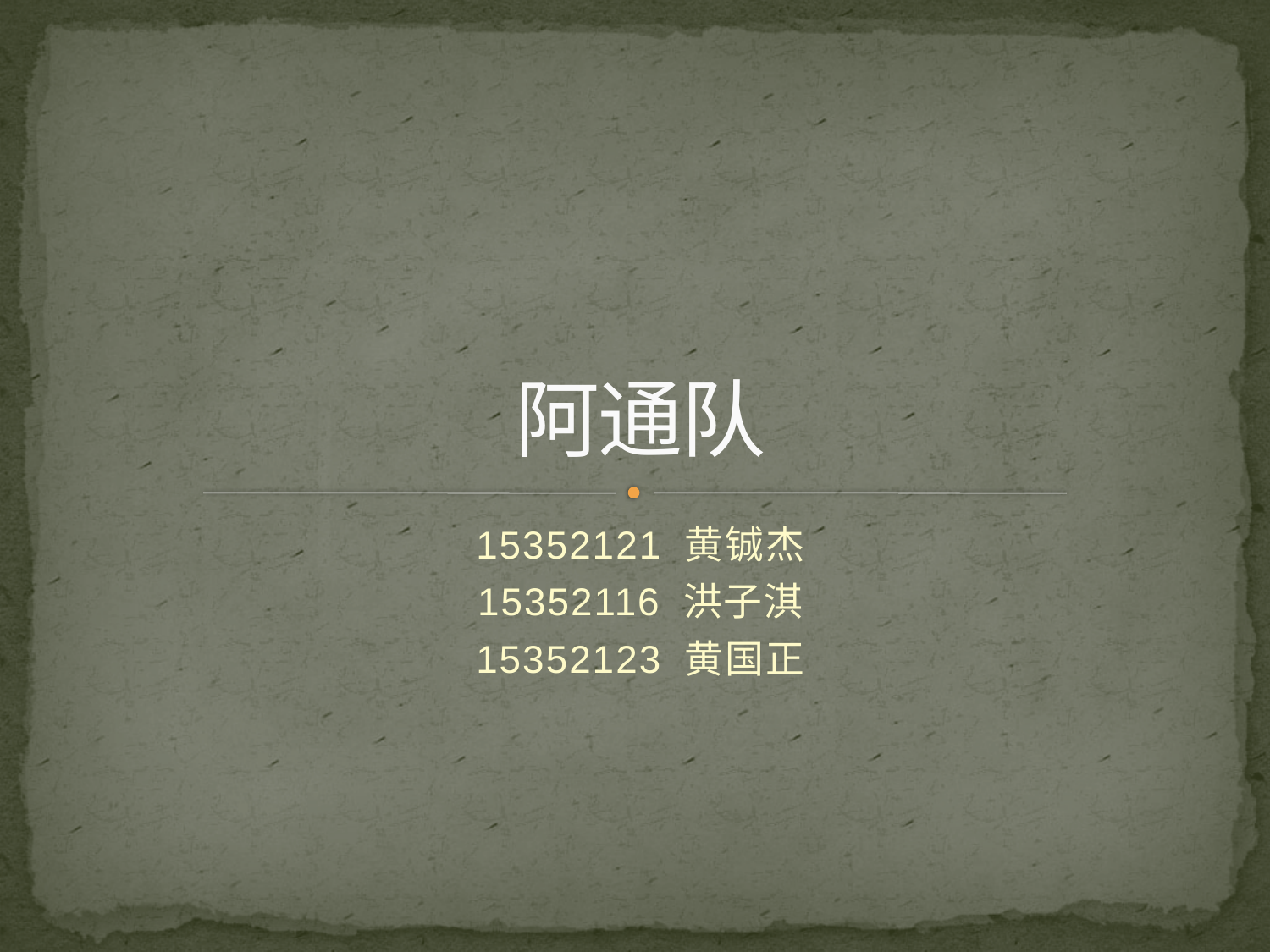

# 阿通队
15352121 黄铖杰
15352116 洪子淇
15352123 黄国正